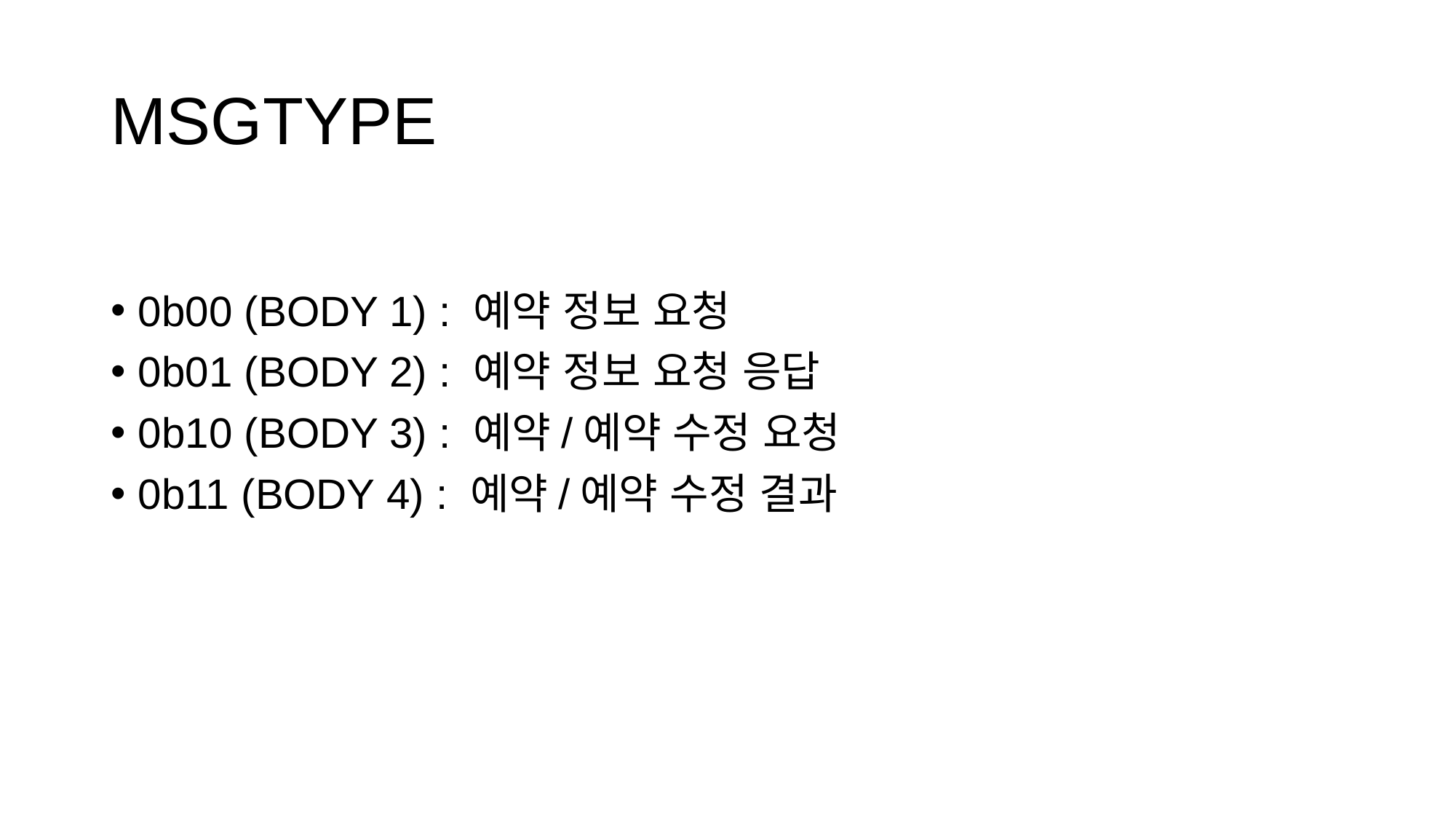

# MSGTYPE

0b00 (BODY 1) : 예약 정보 요청
0b01 (BODY 2) : 예약 정보 요청 응답
0b10 (BODY 3) : 예약/예약 수정 요청
0b11 (BODY 4) : 예약/예약 수정 결과